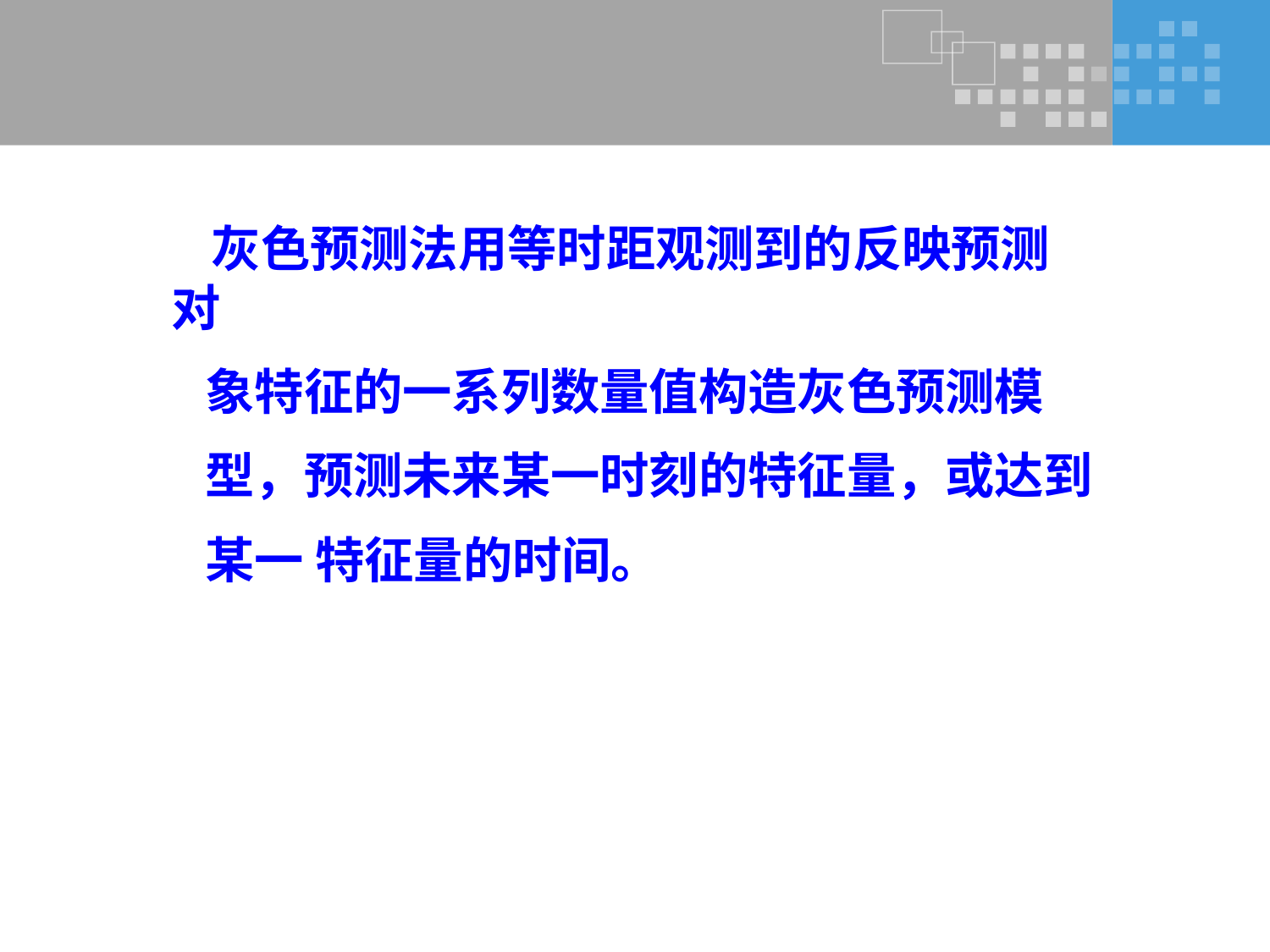

灰色预测法用等时距观测到的反映预测对
  象特征的一系列数量值构造灰色预测模
  型，预测未来某一时刻的特征量，或达到
  某一 特征量的时间。